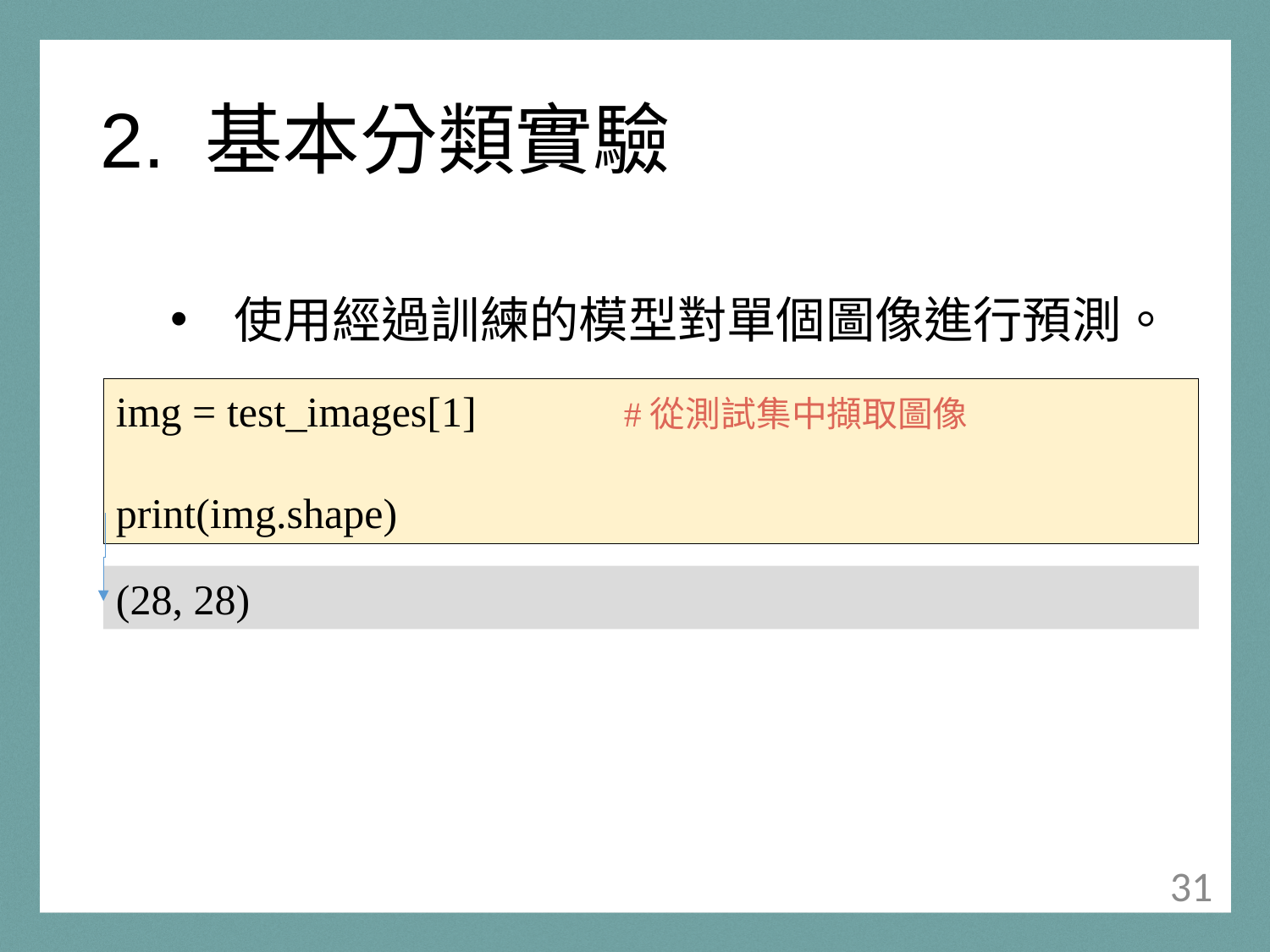

# 2. 基本分類實驗
使用經過訓練的模型對單個圖像進行預測。
img = test_images[1]		#從測試集中擷取圖像

print(img.shape)
(28, 28)
31